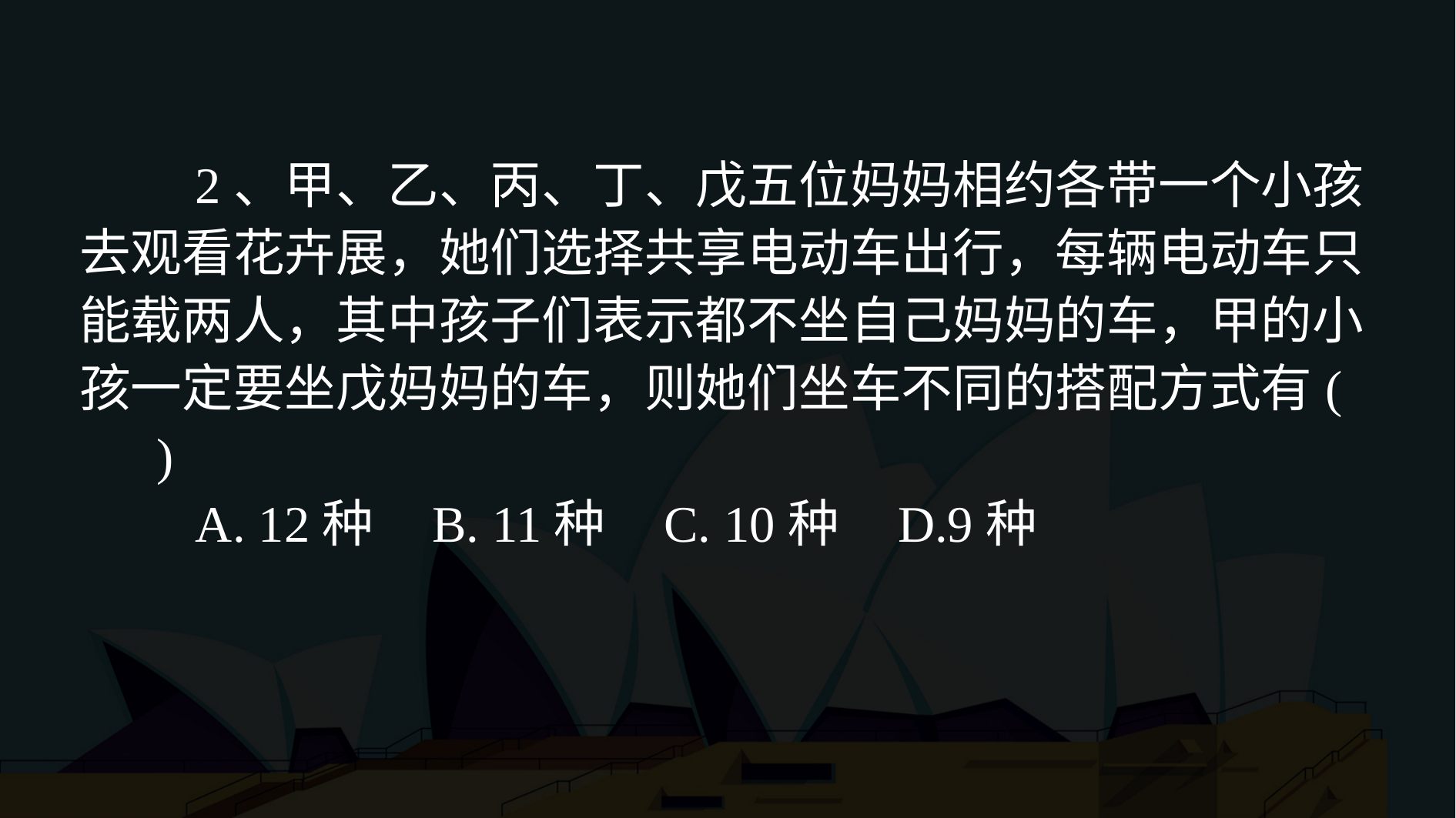

2、甲、乙、丙、丁、戊五位妈妈相约各带一个小孩去观看花卉展，她们选择共享电动车出行，每辆电动车只能载两人，其中孩子们表示都不坐自己妈妈的车，甲的小孩一定要坐戊妈妈的车，则她们坐车不同的搭配方式有(         )
         A. 12种    B. 11种    C. 10种    D.9种